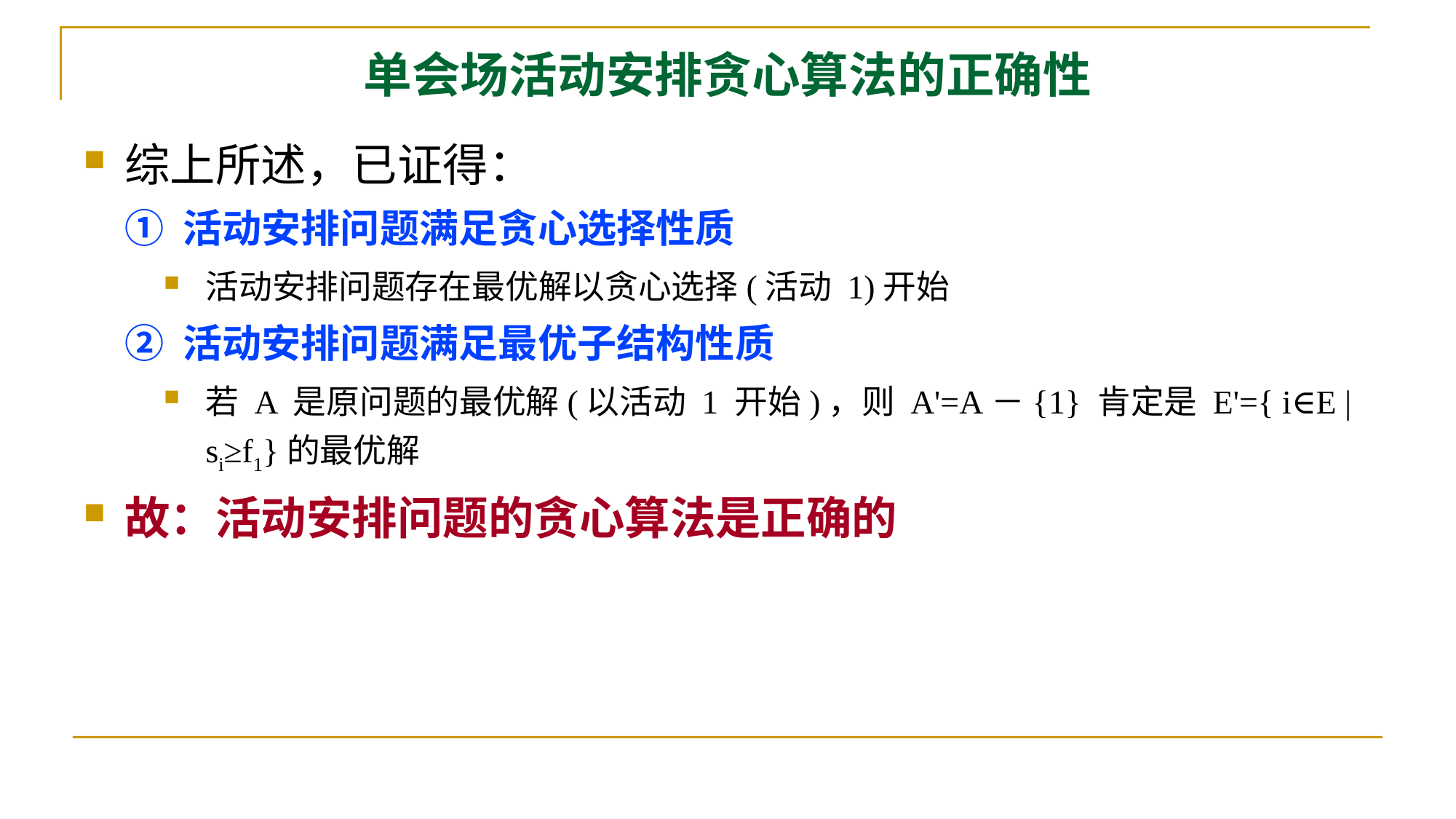

# 单会场活动安排贪心算法的正确性
综上所述，已证得：
① 活动安排问题满足贪心选择性质
活动安排问题存在最优解以贪心选择(活动 1)开始
② 活动安排问题满足最优子结构性质
若 A 是原问题的最优解(以活动 1 开始)，则 A'=A－{1} 肯定是 E'={ i∈E | si≥f1}的最优解
故：活动安排问题的贪心算法是正确的